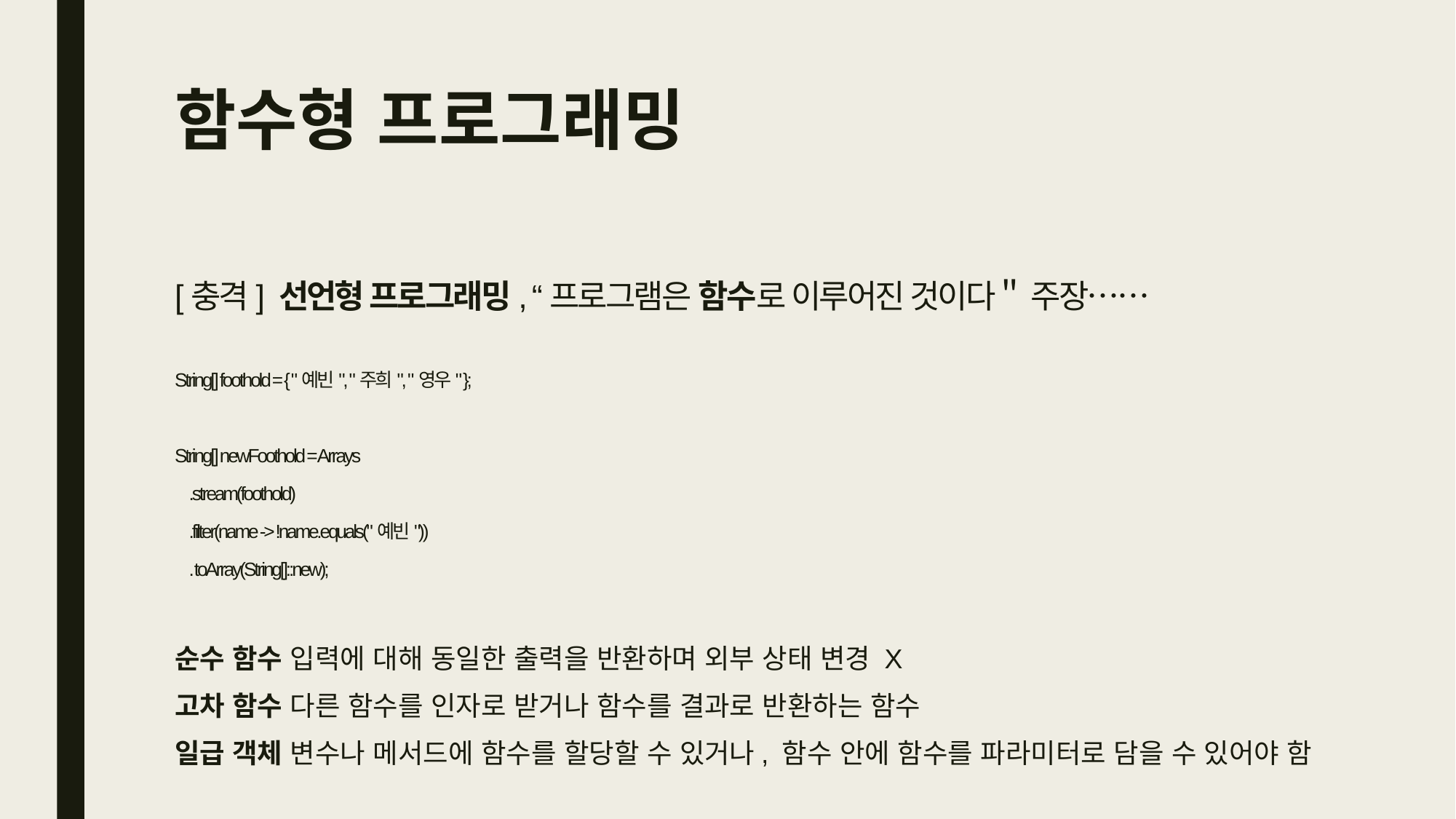

# 함수형 프로그래밍
[충격] 선언형 프로그래밍, “프로그램은 함수로 이루어진 것이다＂ 주장……

String[] foothold = { "예빈", "주희", "영우" };

String[] newFoothold = Arrays
    .stream(foothold)
    .filter(name -> !name.equals("예빈"))
    .toArray(String[]::new);

순수 함수 입력에 대해 동일한 출력을 반환하며 외부 상태 변경 X
고차 함수 다른 함수를 인자로 받거나 함수를 결과로 반환하는 함수
일급 객체 변수나 메서드에 함수를 할당할 수 있거나, 함수 안에 함수를 파라미터로 담을 수 있어야 함